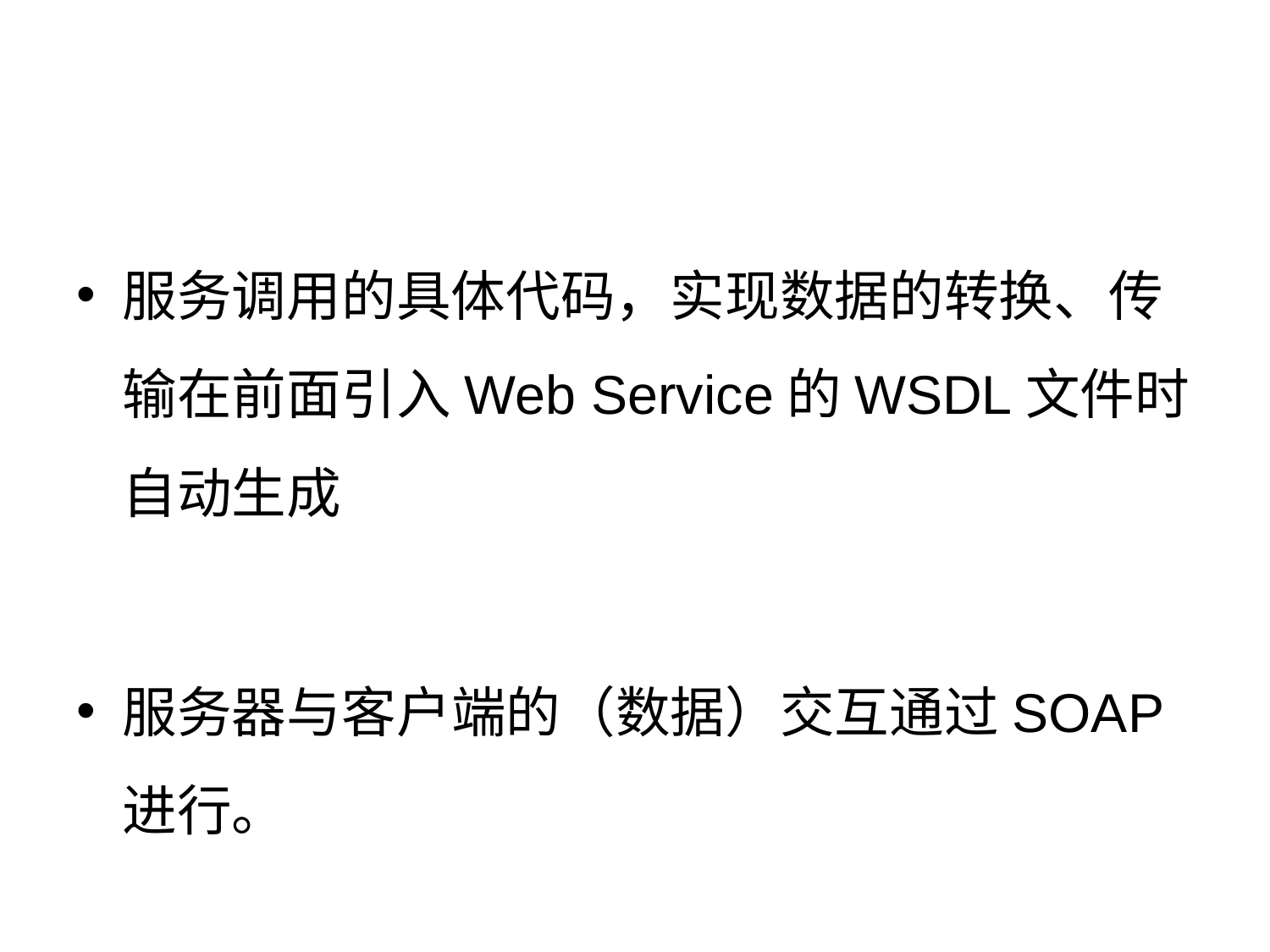

#
服务调用的具体代码，实现数据的转换、传输在前面引入Web Service的WSDL文件时自动生成

服务器与客户端的（数据）交互通过SOAP进行。